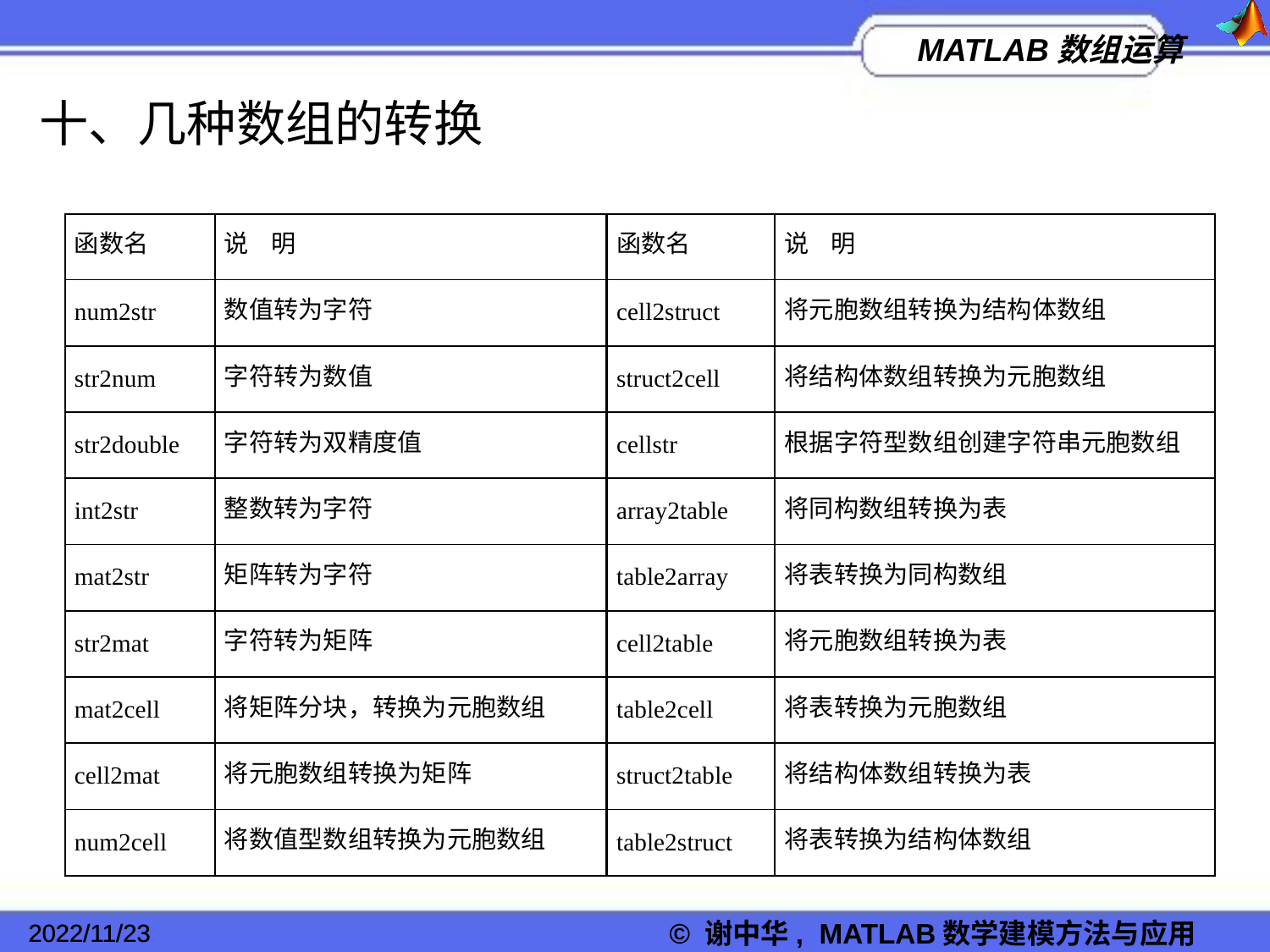

十、几种数组的转换
| 函数名 | 说 明 | 函数名 | 说 明 |
| --- | --- | --- | --- |
| num2str | 数值转为字符 | cell2struct | 将元胞数组转换为结构体数组 |
| str2num | 字符转为数值 | struct2cell | 将结构体数组转换为元胞数组 |
| str2double | 字符转为双精度值 | cellstr | 根据字符型数组创建字符串元胞数组 |
| int2str | 整数转为字符 | array2table | 将同构数组转换为表 |
| mat2str | 矩阵转为字符 | table2array | 将表转换为同构数组 |
| str2mat | 字符转为矩阵 | cell2table | 将元胞数组转换为表 |
| mat2cell | 将矩阵分块，转换为元胞数组 | table2cell | 将表转换为元胞数组 |
| cell2mat | 将元胞数组转换为矩阵 | struct2table | 将结构体数组转换为表 |
| num2cell | 将数值型数组转换为元胞数组 | table2struct | 将表转换为结构体数组 |
2022/11/23
© 谢中华,  MATLAB数学建模方法与应用